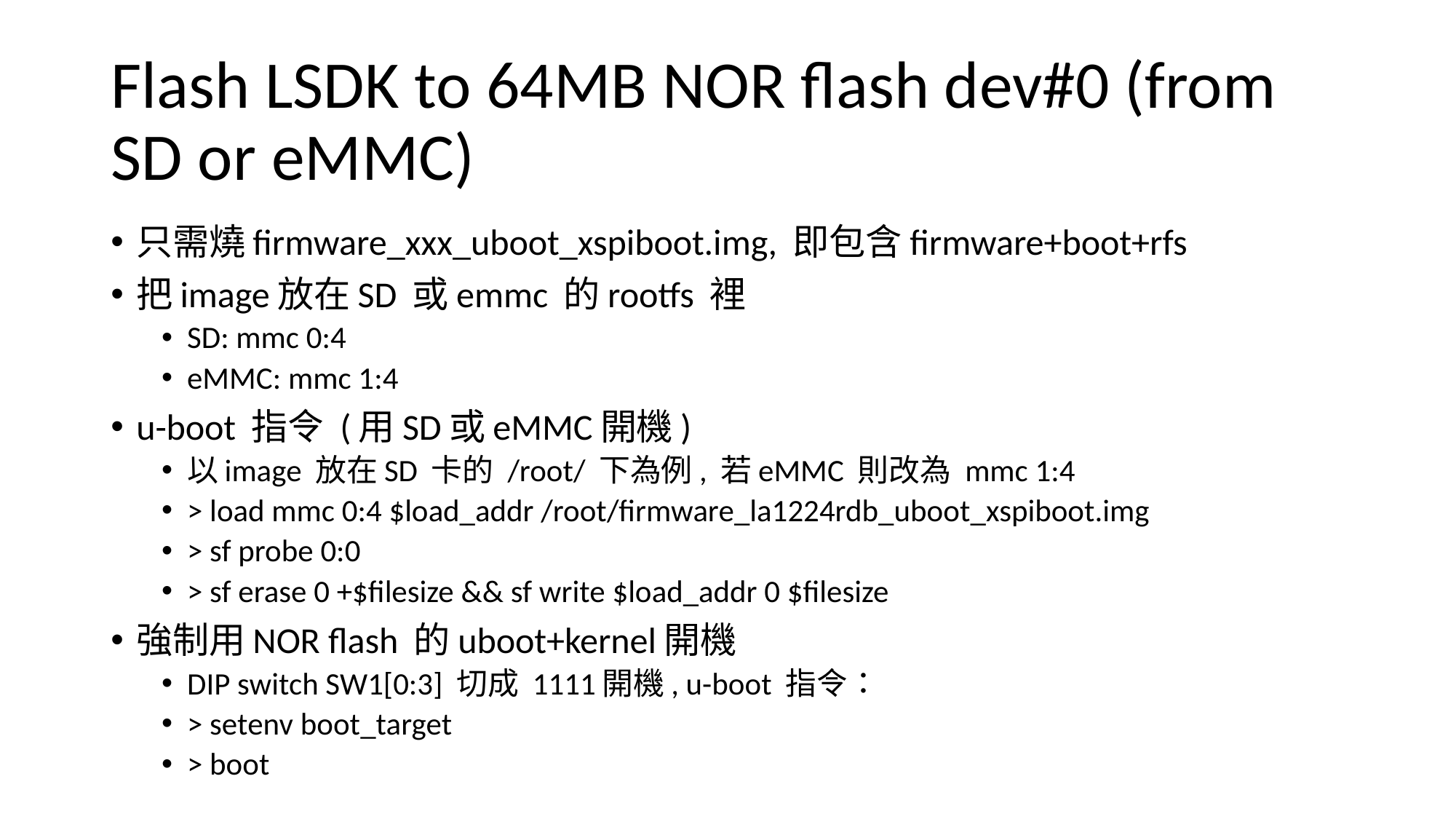

# Flash LSDK to 64MB NOR flash dev#0 (from SD or eMMC)
只需燒firmware_xxx_uboot_xspiboot.img, 即包含firmware+boot+rfs
把image放在SD 或emmc 的rootfs 裡
SD: mmc 0:4
eMMC: mmc 1:4
u-boot 指令 (用SD或eMMC開機)
以image 放在SD 卡的 /root/ 下為例, 若eMMC 則改為 mmc 1:4
> load mmc 0:4 $load_addr /root/firmware_la1224rdb_uboot_xspiboot.img
> sf probe 0:0
> sf erase 0 +$filesize && sf write $load_addr 0 $filesize
強制用NOR flash 的uboot+kernel開機
DIP switch SW1[0:3] 切成 1111開機, u-boot 指令：
> setenv boot_target
> boot